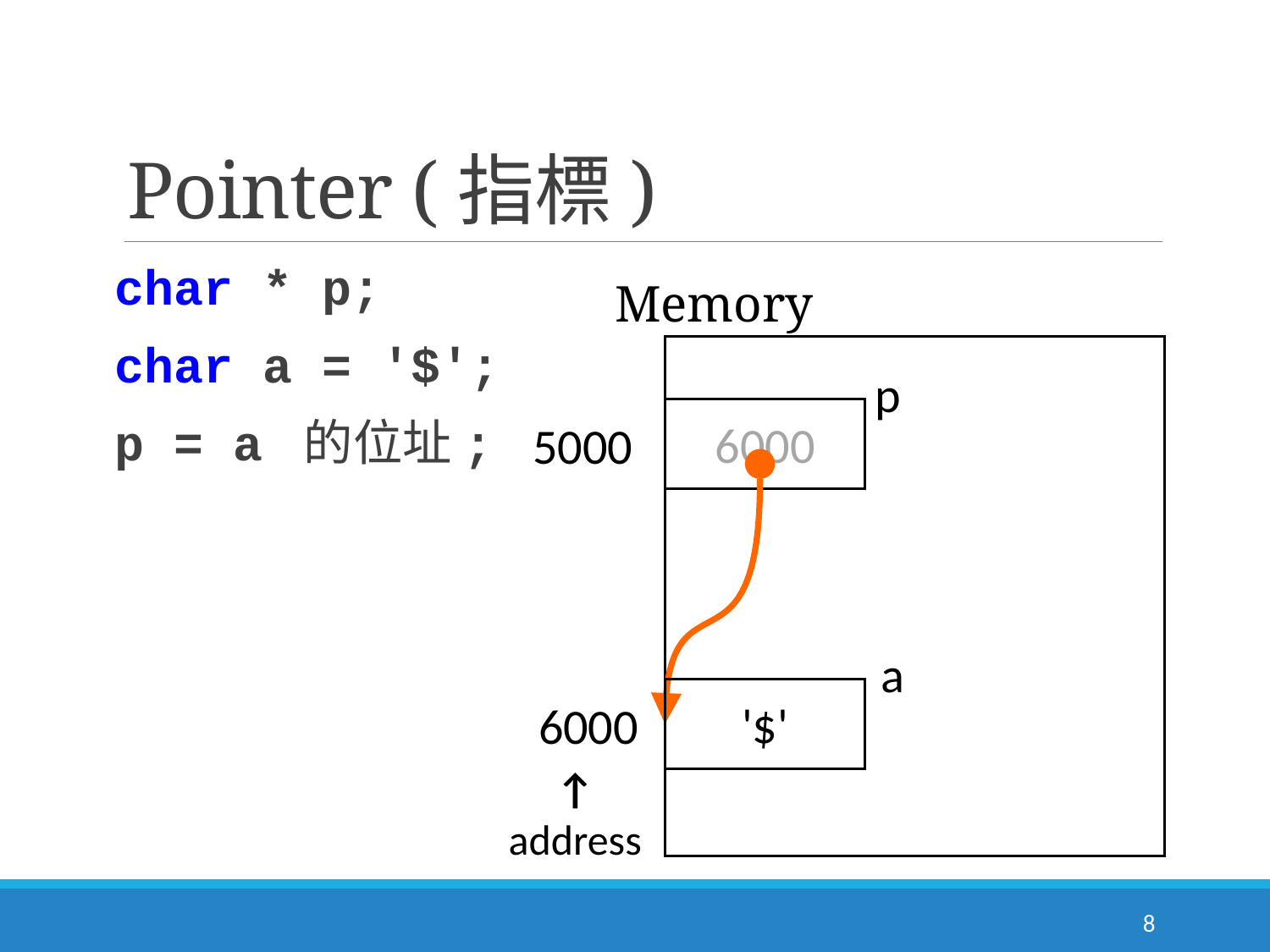

# Pointer (指標)
char * p;
char a = '$';
p = a 的位址;

Memory

p
6000
5000

a
'$'
6000
     ↑
address
8